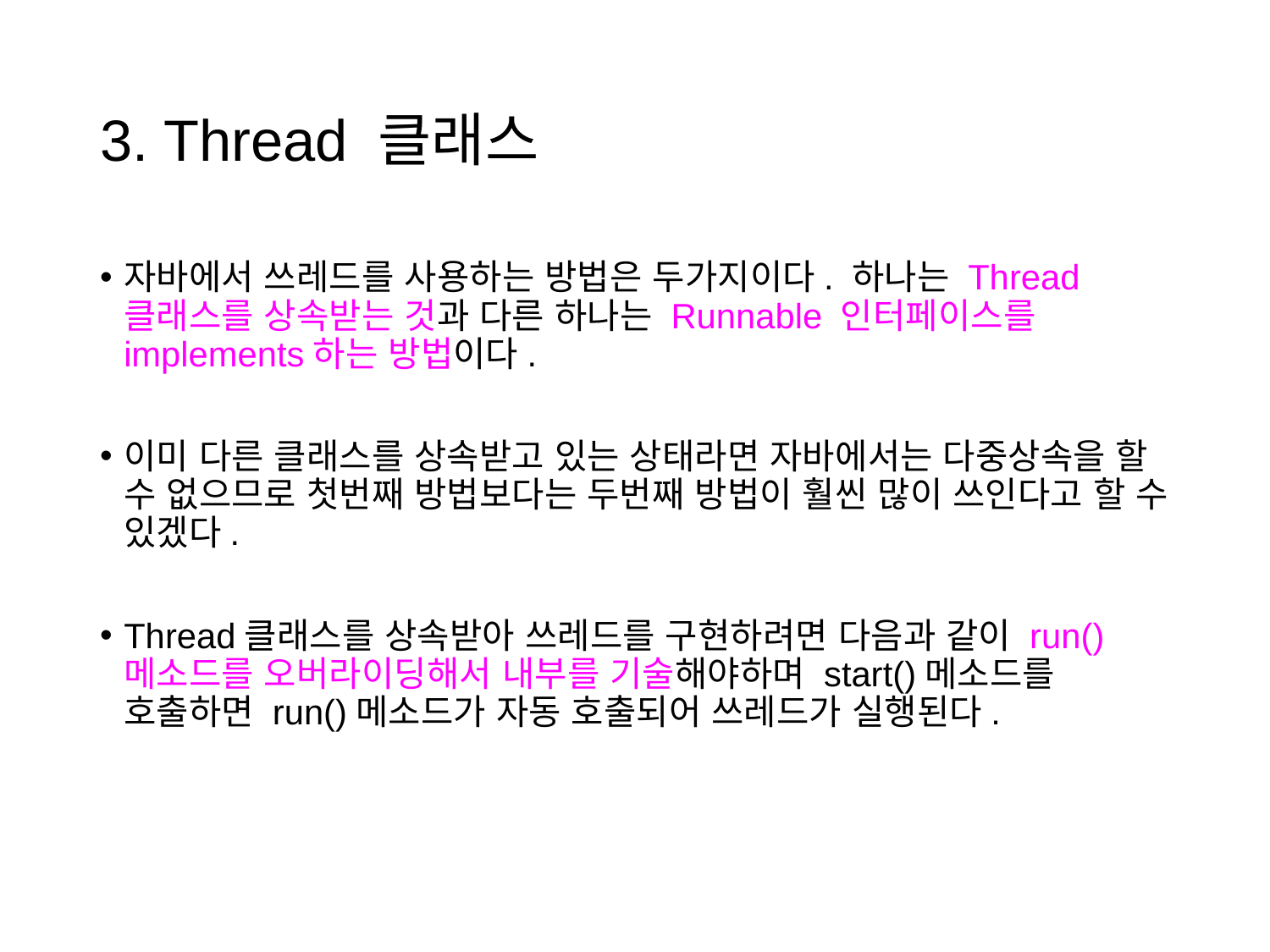

# 3. Thread 클래스
자바에서 쓰레드를 사용하는 방법은 두가지이다. 하나는 Thread클래스를 상속받는 것과 다른 하나는 Runnable 인터페이스를 implements하는 방법이다.

이미 다른 클래스를 상속받고 있는 상태라면 자바에서는 다중상속을 할 수 없으므로 첫번째 방법보다는 두번째 방법이 훨씬 많이 쓰인다고 할 수 있겠다.

Thread클래스를 상속받아 쓰레드를 구현하려면 다음과 같이 run()메소드를 오버라이딩해서 내부를 기술해야하며 start()메소드를 호출하면 run()메소드가 자동 호출되어 쓰레드가 실행된다.